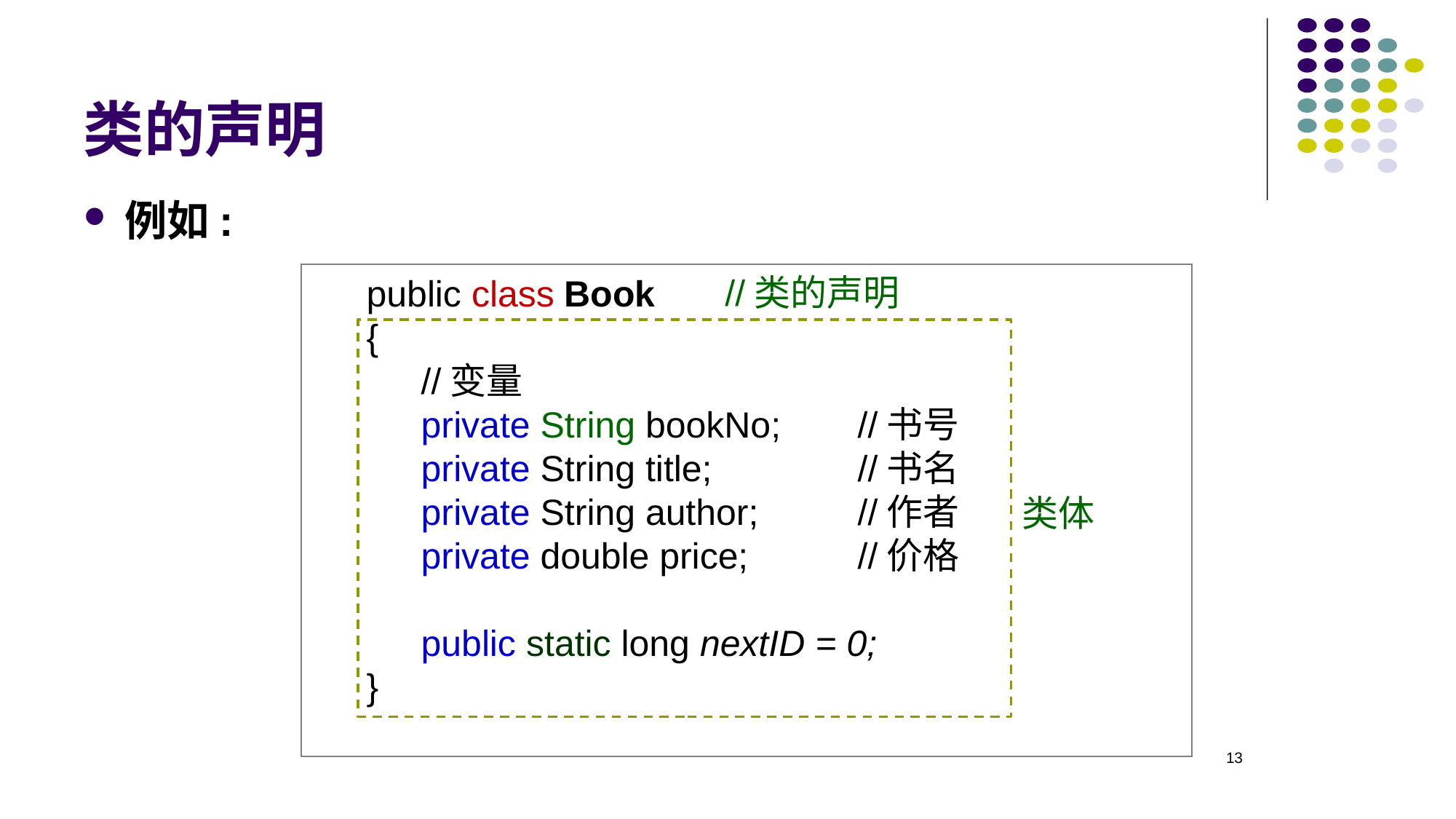

# 类的声明
例如:

public class Book
{
//变量
private String bookNo;	//书号
private String title;		//书名
private String author;	//作者
private double price;	//价格

public static long nextID = 0;
}

//类的声明

类体
13